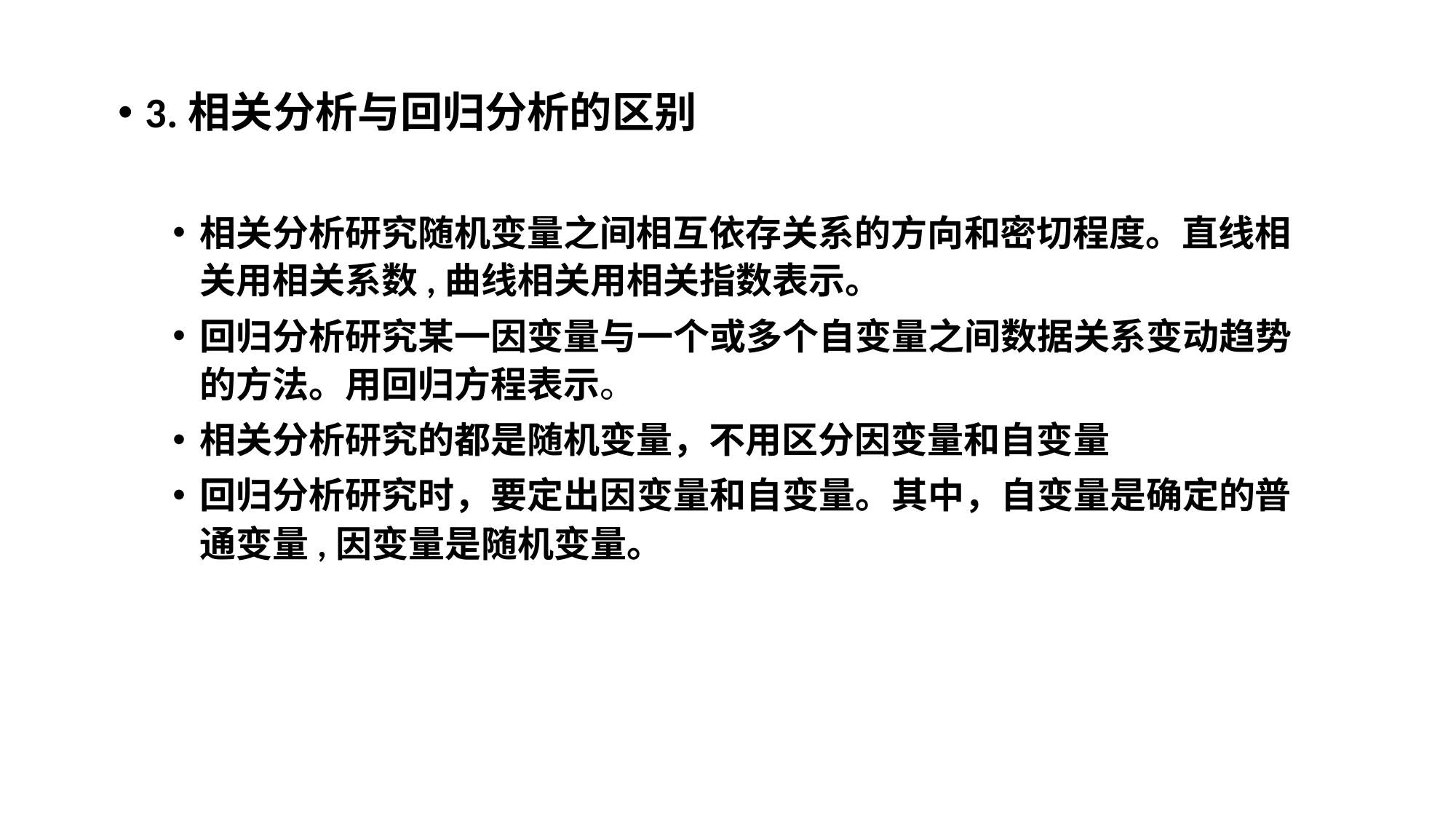

3.相关分析与回归分析的区别

相关分析研究随机变量之间相互依存关系的方向和密切程度。直线相关用相关系数,曲线相关用相关指数表示。
回归分析研究某一因变量与一个或多个自变量之间数据关系变动趋势的方法。用回归方程表示。
相关分析研究的都是随机变量，不用区分因变量和自变量
回归分析研究时，要定出因变量和自变量。其中，自变量是确定的普通变量,因变量是随机变量。